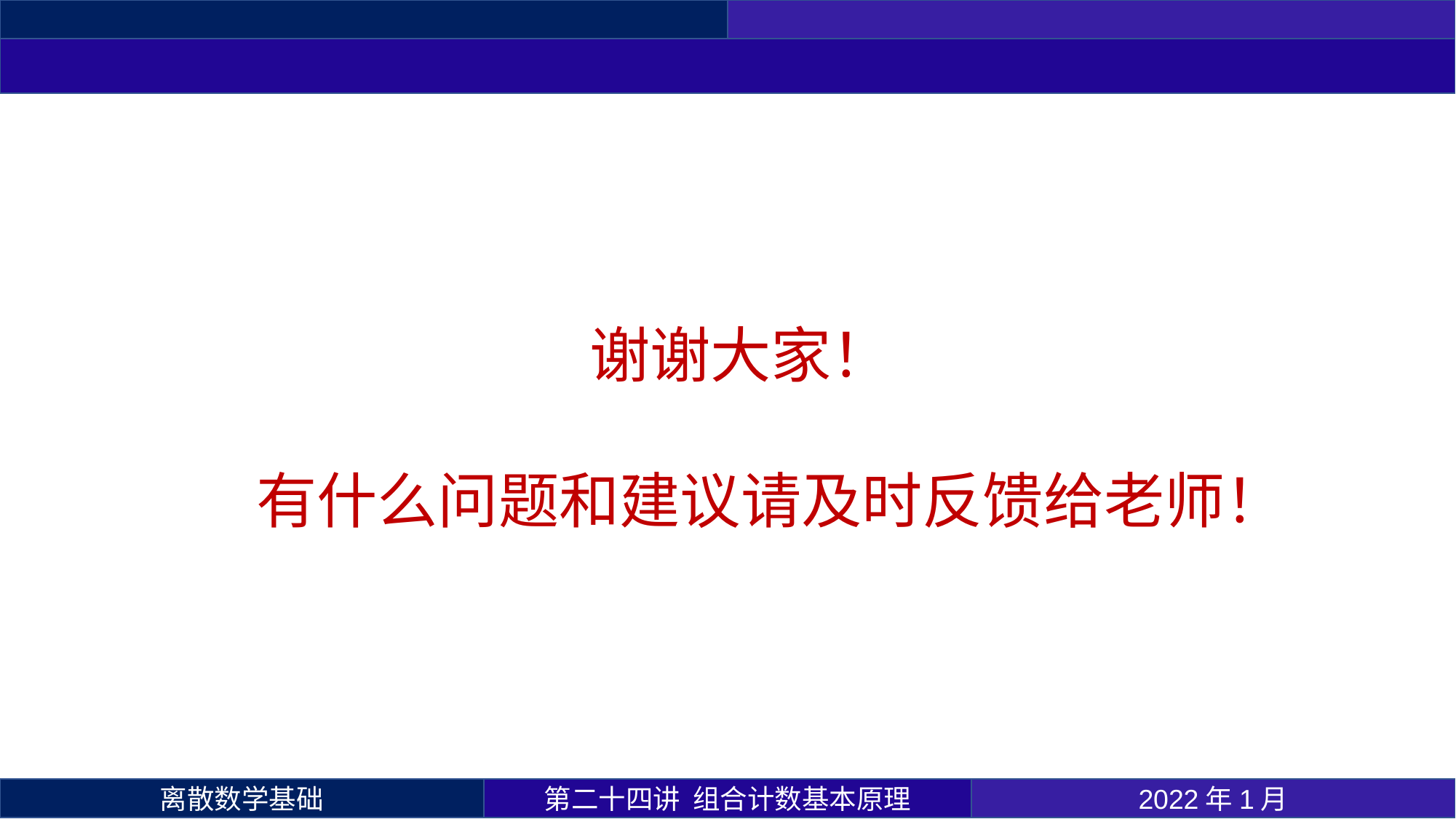

谢谢大家！
有什么问题和建议请及时反馈给老师！
第二十四讲  组合计数基本原理
2022年1月
离散数学基础